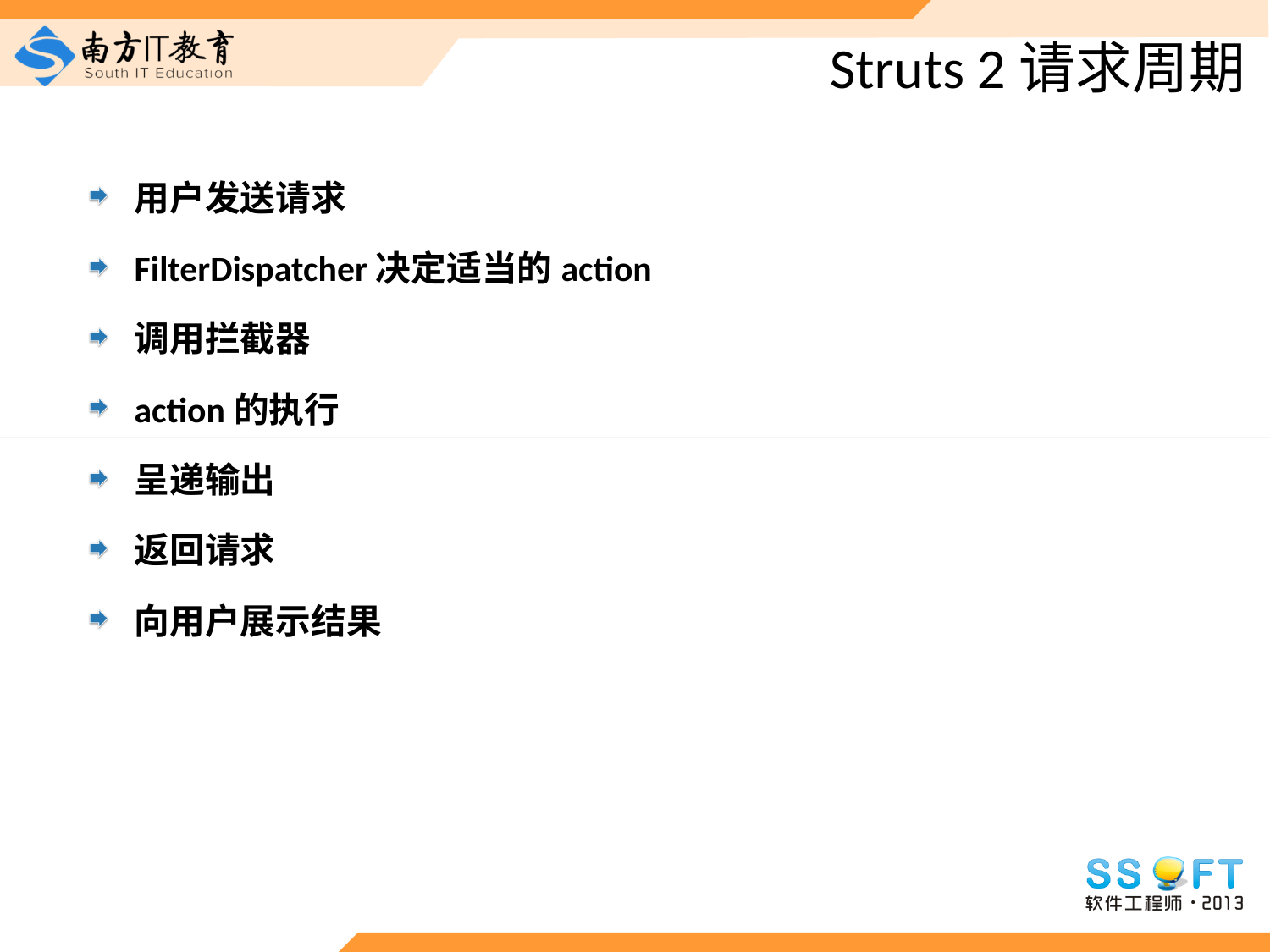

# Struts 2请求周期
用户发送请求
FilterDispatcher决定适当的action
调用拦截器
action的执行
呈递输出
返回请求
向用户展示结果